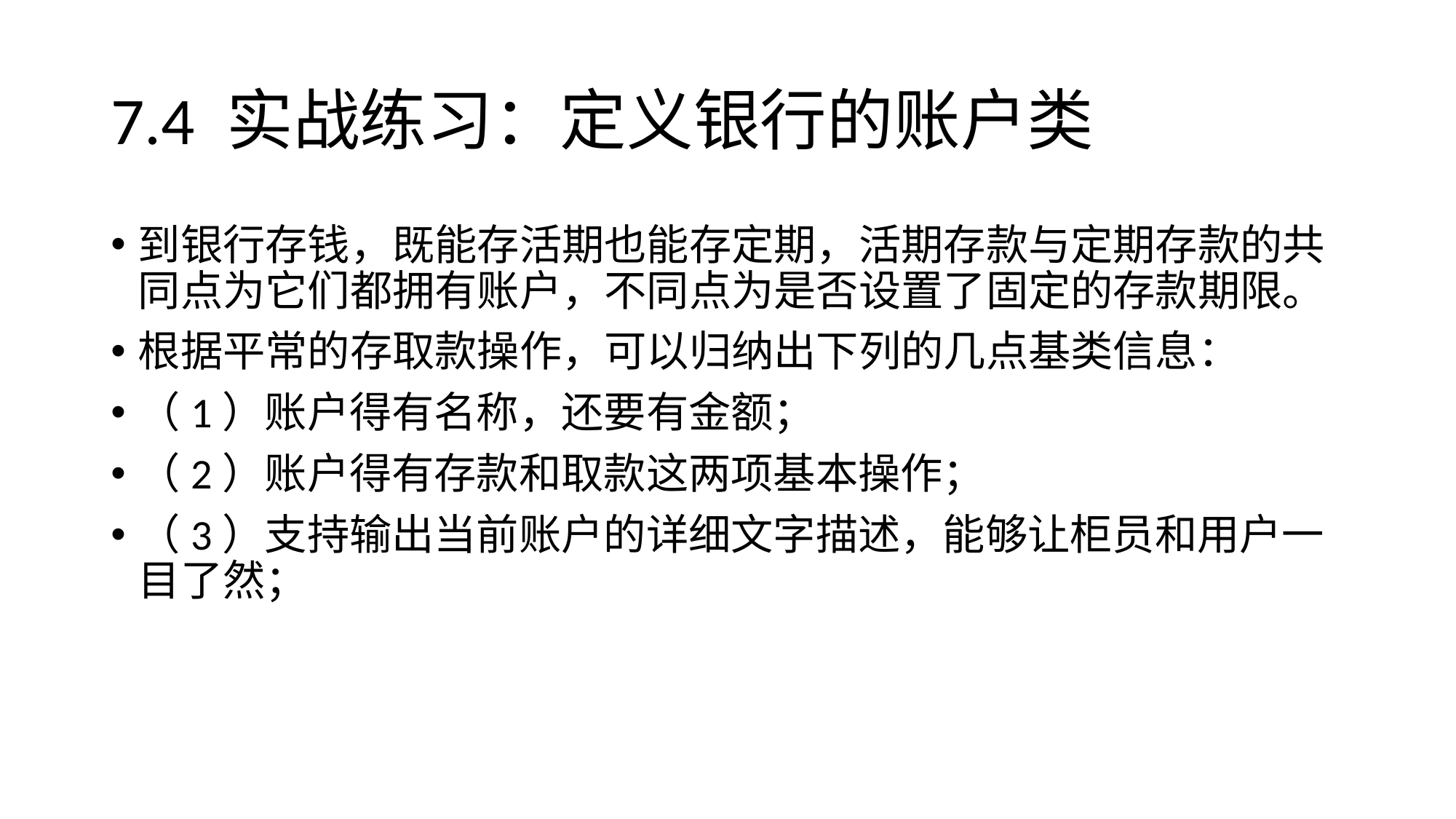

# 7.4 实战练习：定义银行的账户类
到银行存钱，既能存活期也能存定期，活期存款与定期存款的共同点为它们都拥有账户，不同点为是否设置了固定的存款期限。
根据平常的存取款操作，可以归纳出下列的几点基类信息：
（1）账户得有名称，还要有金额；
（2）账户得有存款和取款这两项基本操作；
（3）支持输出当前账户的详细文字描述，能够让柜员和用户一目了然；